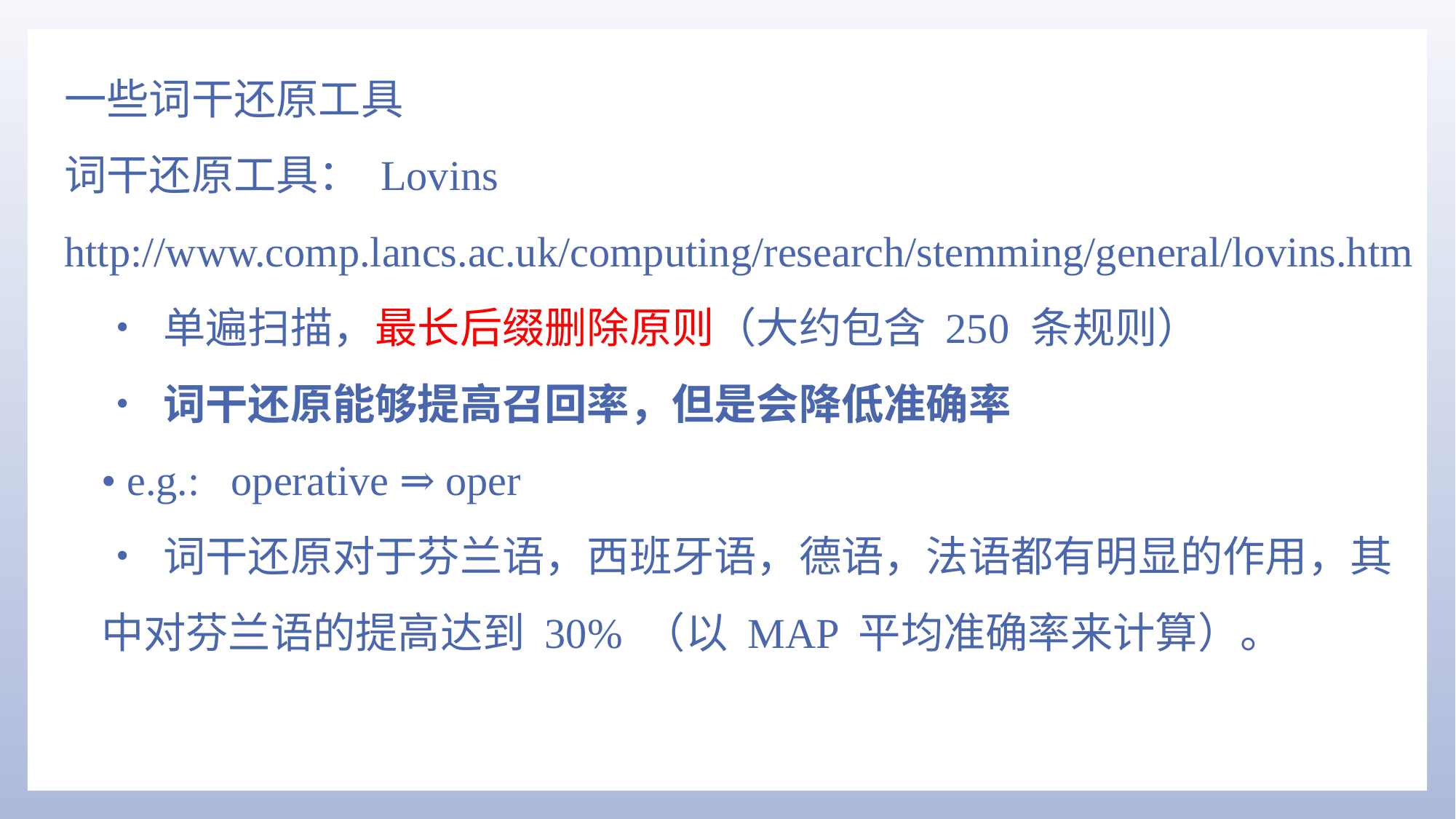

一些词干还原工具
词干还原工具： Lovins
http://www.comp.lancs.ac.uk/computing/research/stemming/general/lovins.htm
• 单遍扫描，最长后缀删除原则（大约包含 250 条规则）
• 词干还原能够提高召回率，但是会降低准确率
• e.g.:   operative ⇒ oper
• 词干还原对于芬兰语，西班牙语，德语，法语都有明显的作用，其
中对芬兰语的提高达到 30% （以 MAP 平均准确率来计算）。